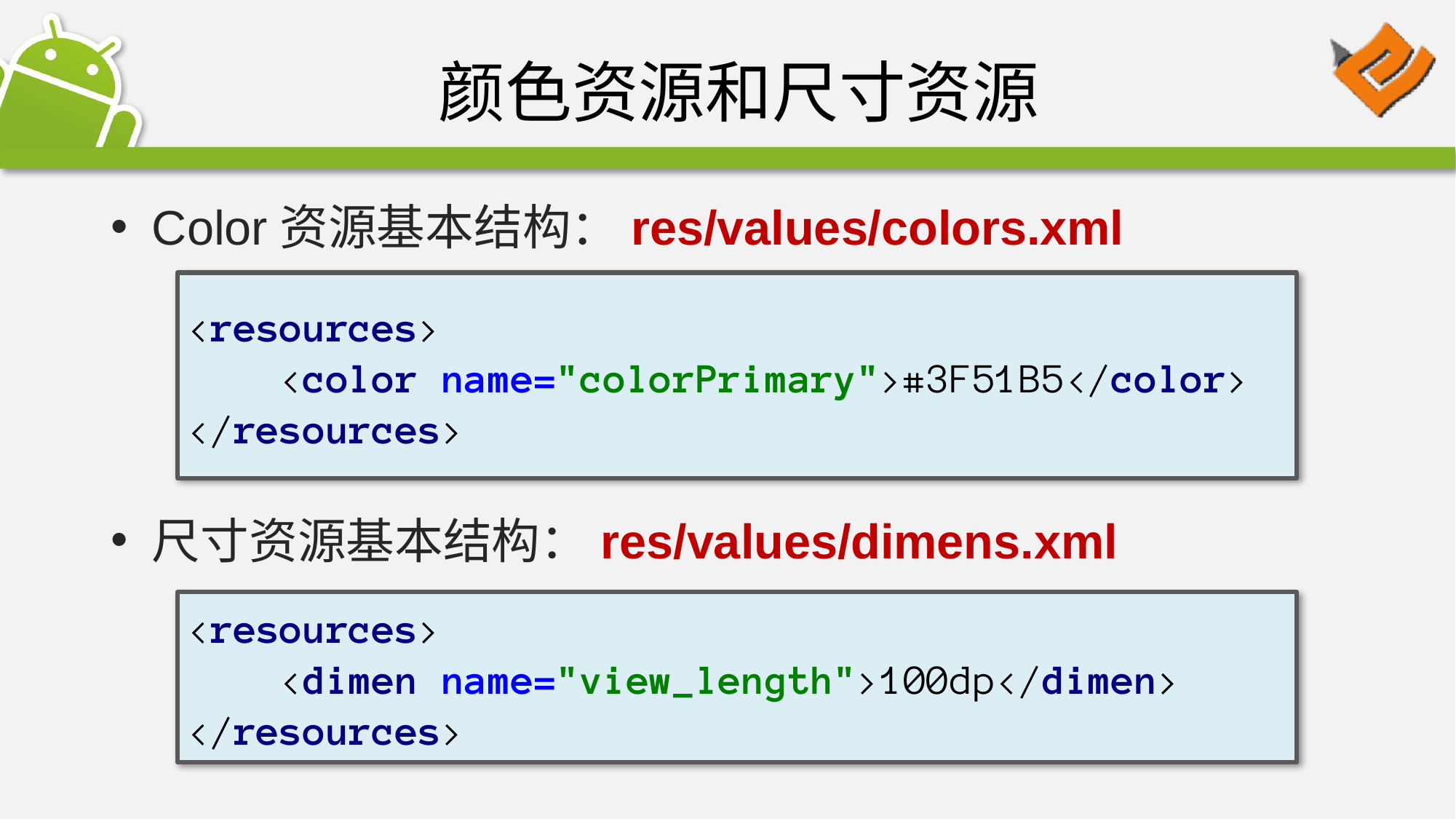

# 颜色资源和尺寸资源
Color资源基本结构：res/values/colors.xml

<resources>
    <color name="colorPrimary">#3F51B5</color>
</resources>
尺寸资源基本结构：res/values/dimens.xml
<resources>
    <dimen name="view_length">100dp</dimen>
</resources>